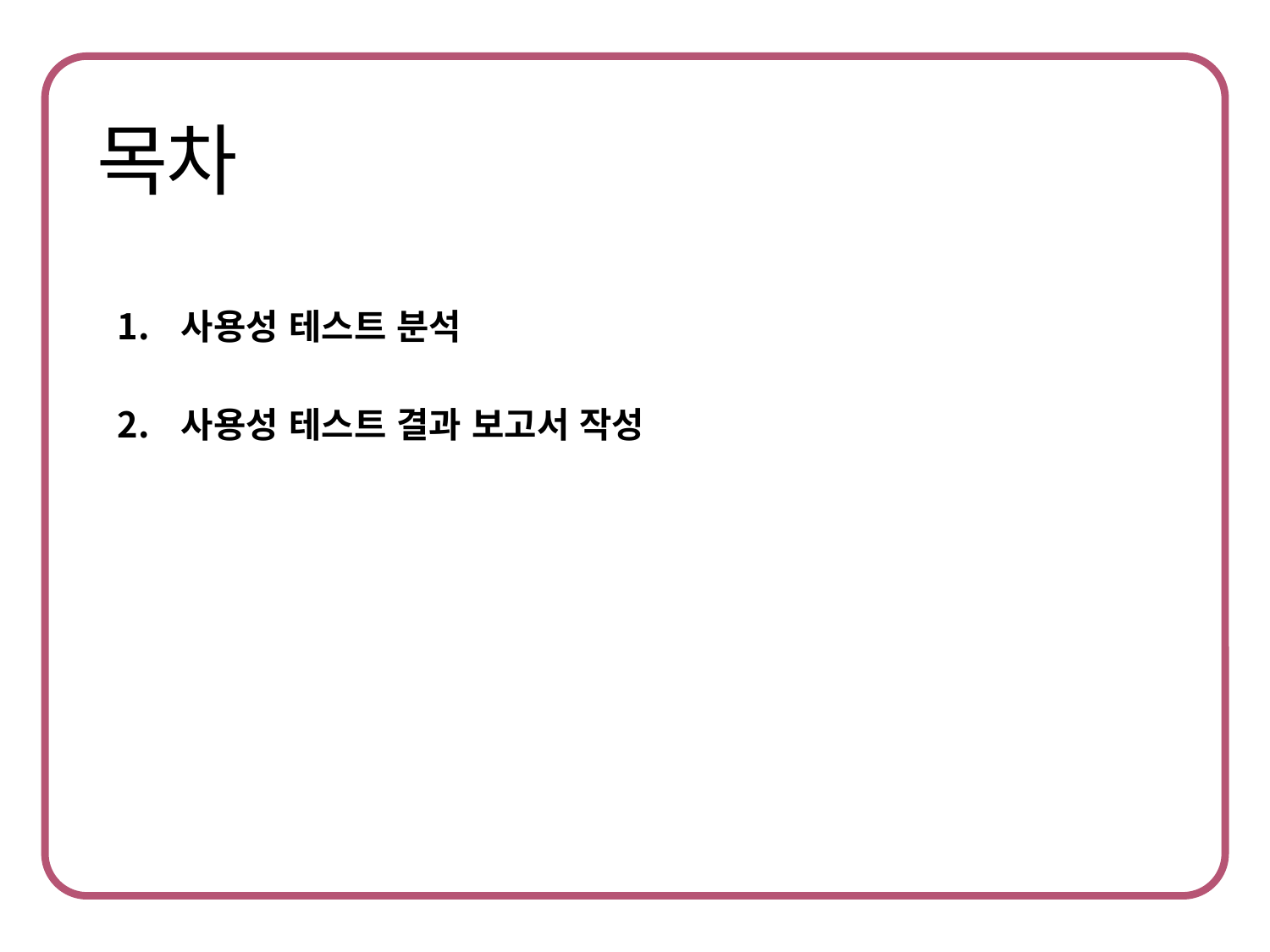

사용성 테스트 분석
사용성 테스트 결과 보고서 작성